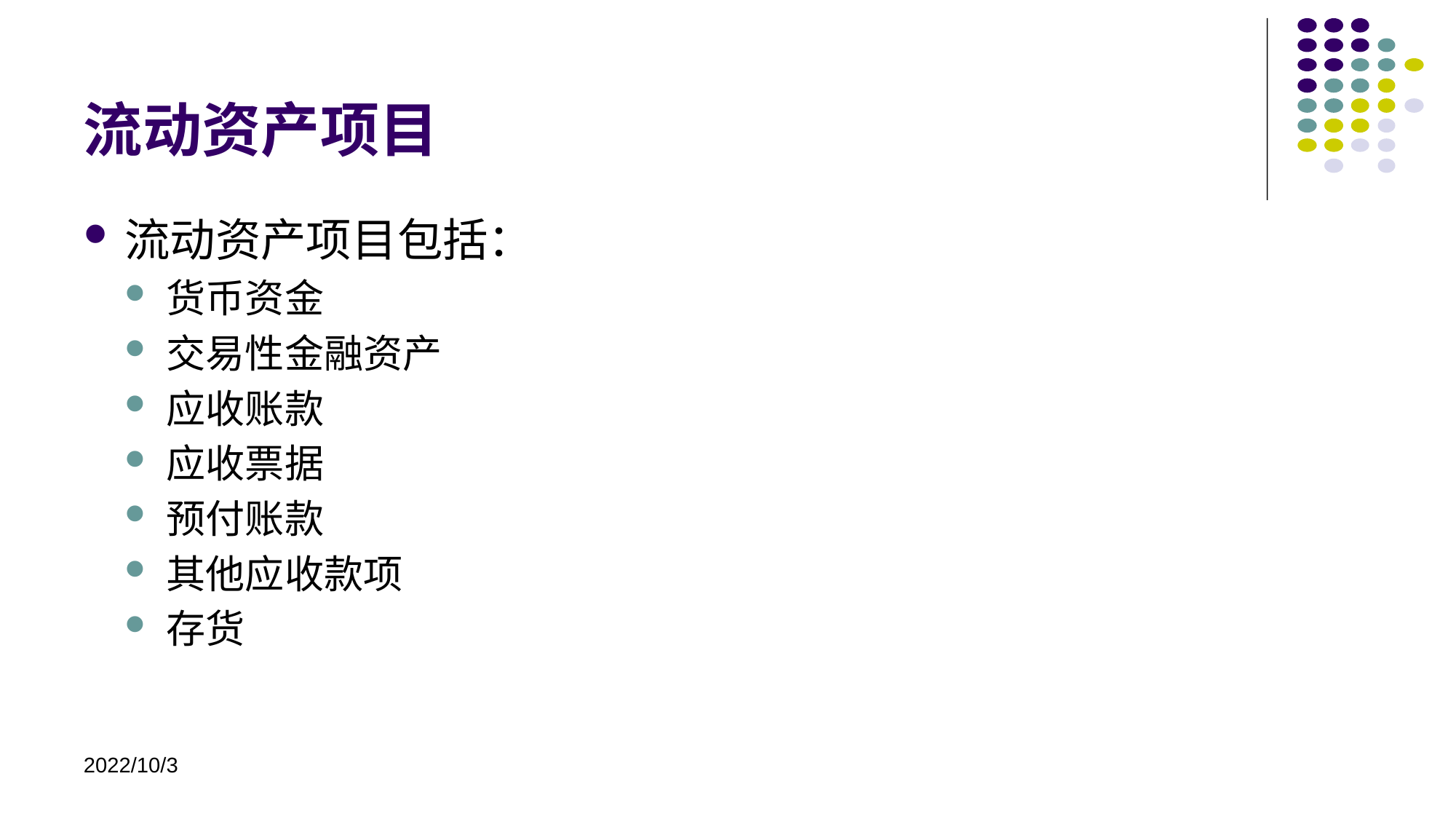

# 流动资产项目
流动资产项目包括：
货币资金
交易性金融资产
应收账款
应收票据
预付账款
其他应收款项
存货
2022/10/3